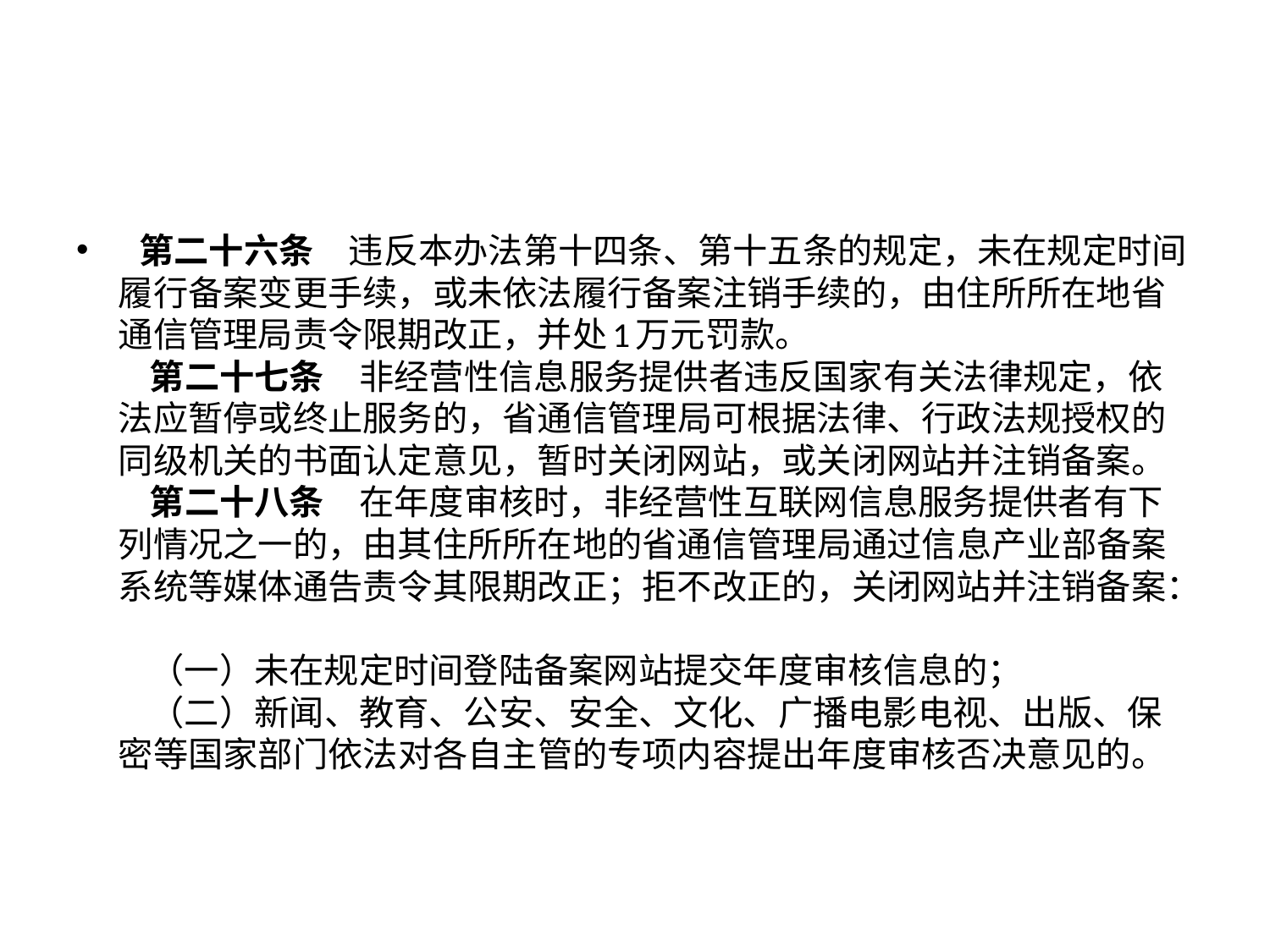

第二十六条　违反本办法第十四条、第十五条的规定，未在规定时间履行备案变更手续，或未依法履行备案注销手续的，由住所所在地省通信管理局责令限期改正，并处1万元罚款。
    第二十七条　非经营性信息服务提供者违反国家有关法律规定，依法应暂停或终止服务的，省通信管理局可根据法律、行政法规授权的同级机关的书面认定意见，暂时关闭网站，或关闭网站并注销备案。
    第二十八条　在年度审核时，非经营性互联网信息服务提供者有下列情况之一的，由其住所所在地的省通信管理局通过信息产业部备案系统等媒体通告责令其限期改正；拒不改正的，关闭网站并注销备案：
    （一）未在规定时间登陆备案网站提交年度审核信息的；
    （二）新闻、教育、公安、安全、文化、广播电影电视、出版、保密等国家部门依法对各自主管的专项内容提出年度审核否决意见的。